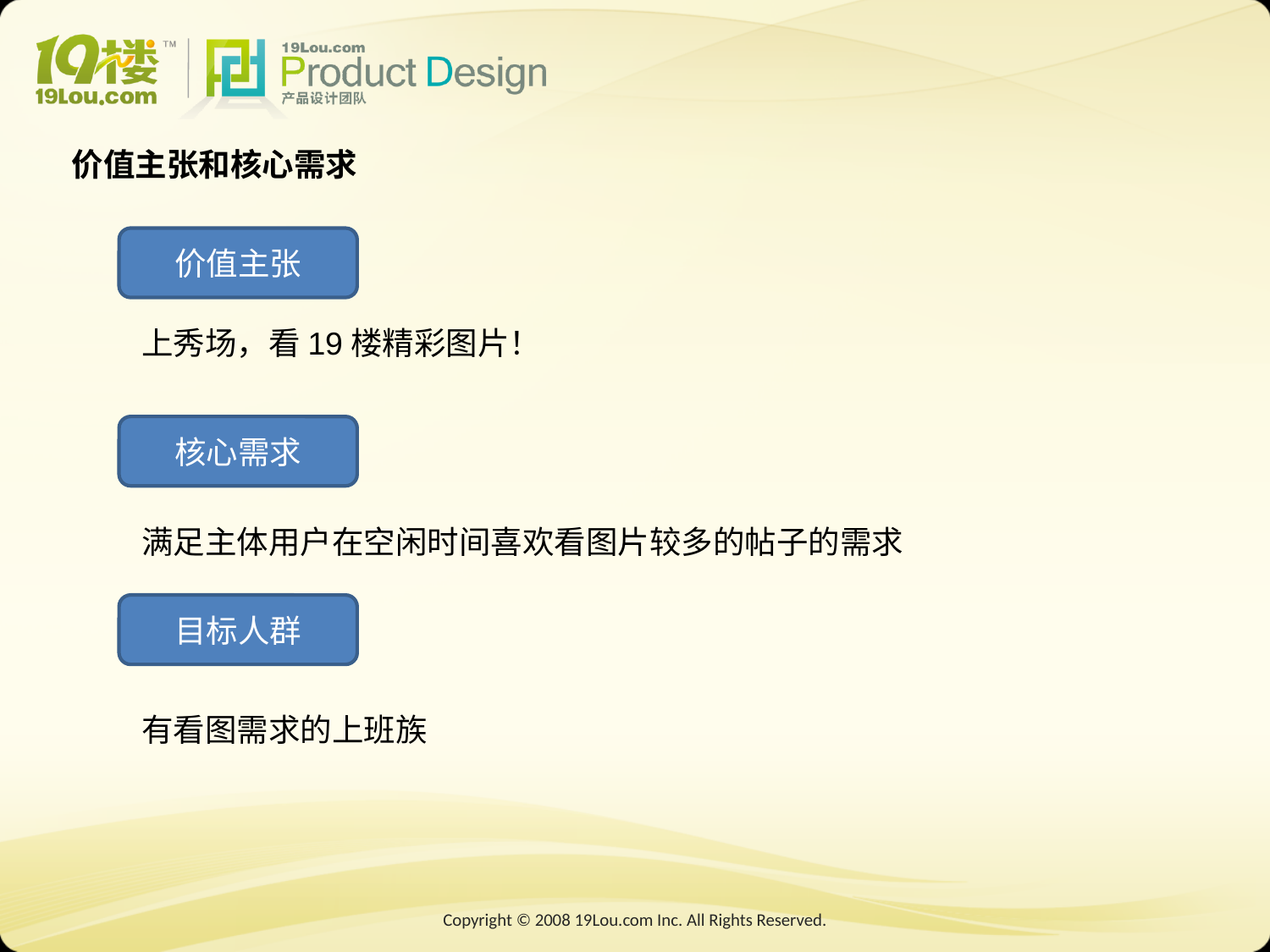

价值主张和核心需求
价值主张
上秀场，看19楼精彩图片！
核心需求
满足主体用户在空闲时间喜欢看图片较多的帖子的需求
目标人群
有看图需求的上班族